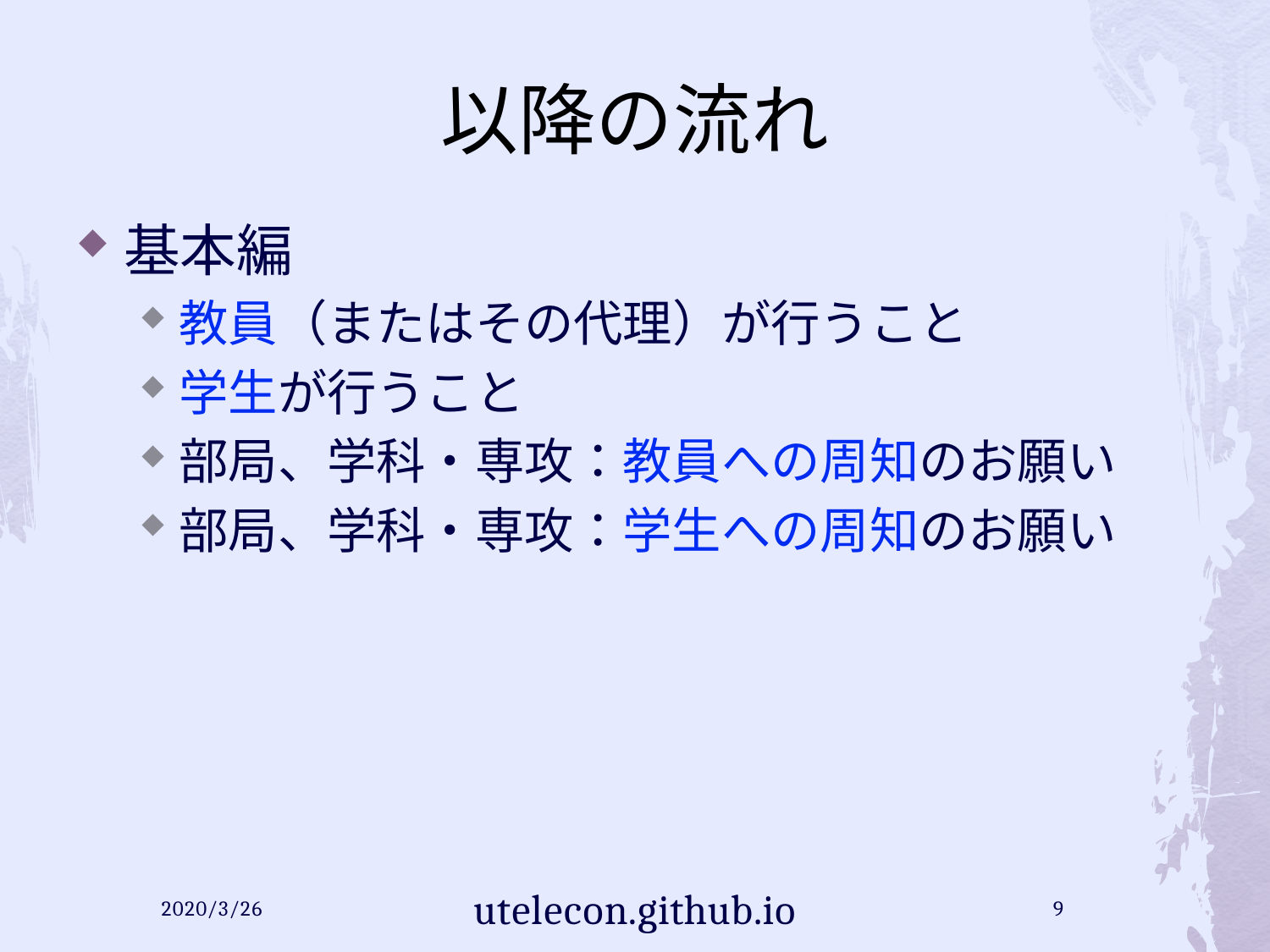

# 以降の流れ
基本編
教員（またはその代理）が行うこと
学生が行うこと
部局、学科・専攻：教員への周知のお願い
部局、学科・専攻：学生への周知のお願い
2020/3/26
utelecon.github.io
9